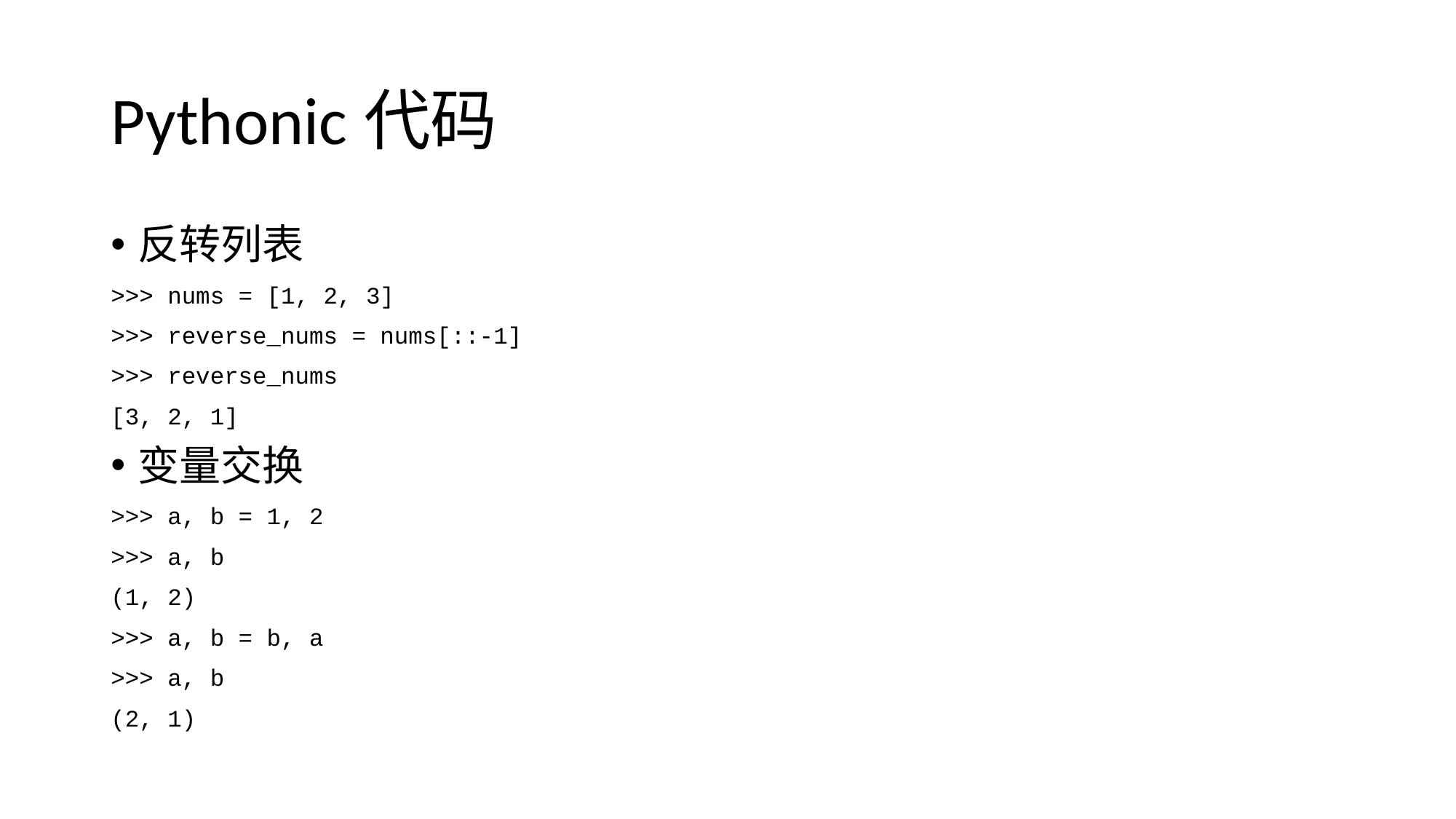

# Pythonic代码
反转列表
>>> nums = [1, 2, 3]
>>> reverse_nums = nums[::-1]
>>> reverse_nums
[3, 2, 1]
变量交换
>>> a, b = 1, 2
>>> a, b
(1, 2)
>>> a, b = b, a
>>> a, b
(2, 1)